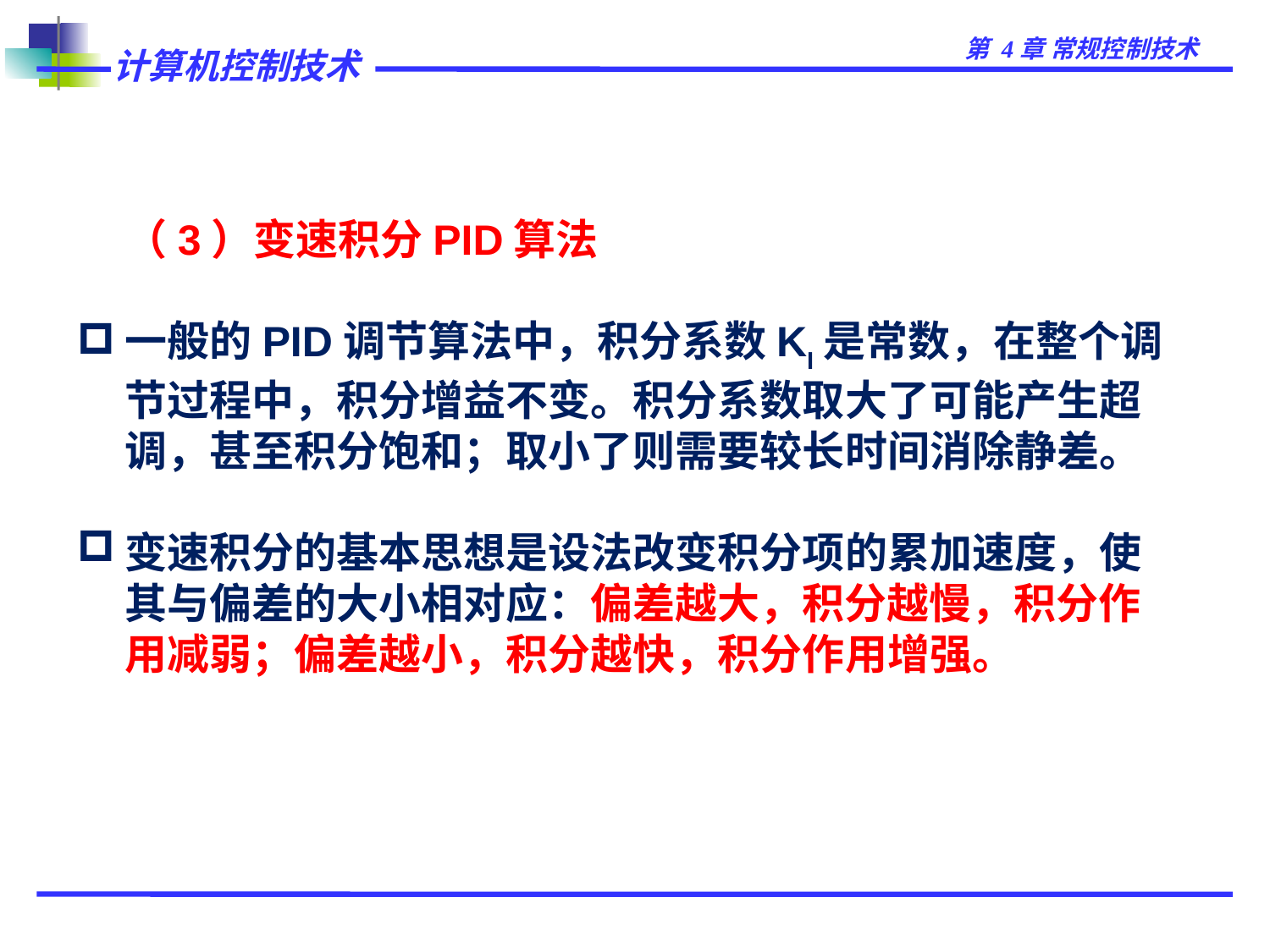

（3）变速积分PID算法

一般的PID调节算法中，积分系数KI是常数，在整个调节过程中，积分增益不变。积分系数取大了可能产生超调，甚至积分饱和；取小了则需要较长时间消除静差。

变速积分的基本思想是设法改变积分项的累加速度，使其与偏差的大小相对应：偏差越大，积分越慢，积分作用减弱；偏差越小，积分越快，积分作用增强。